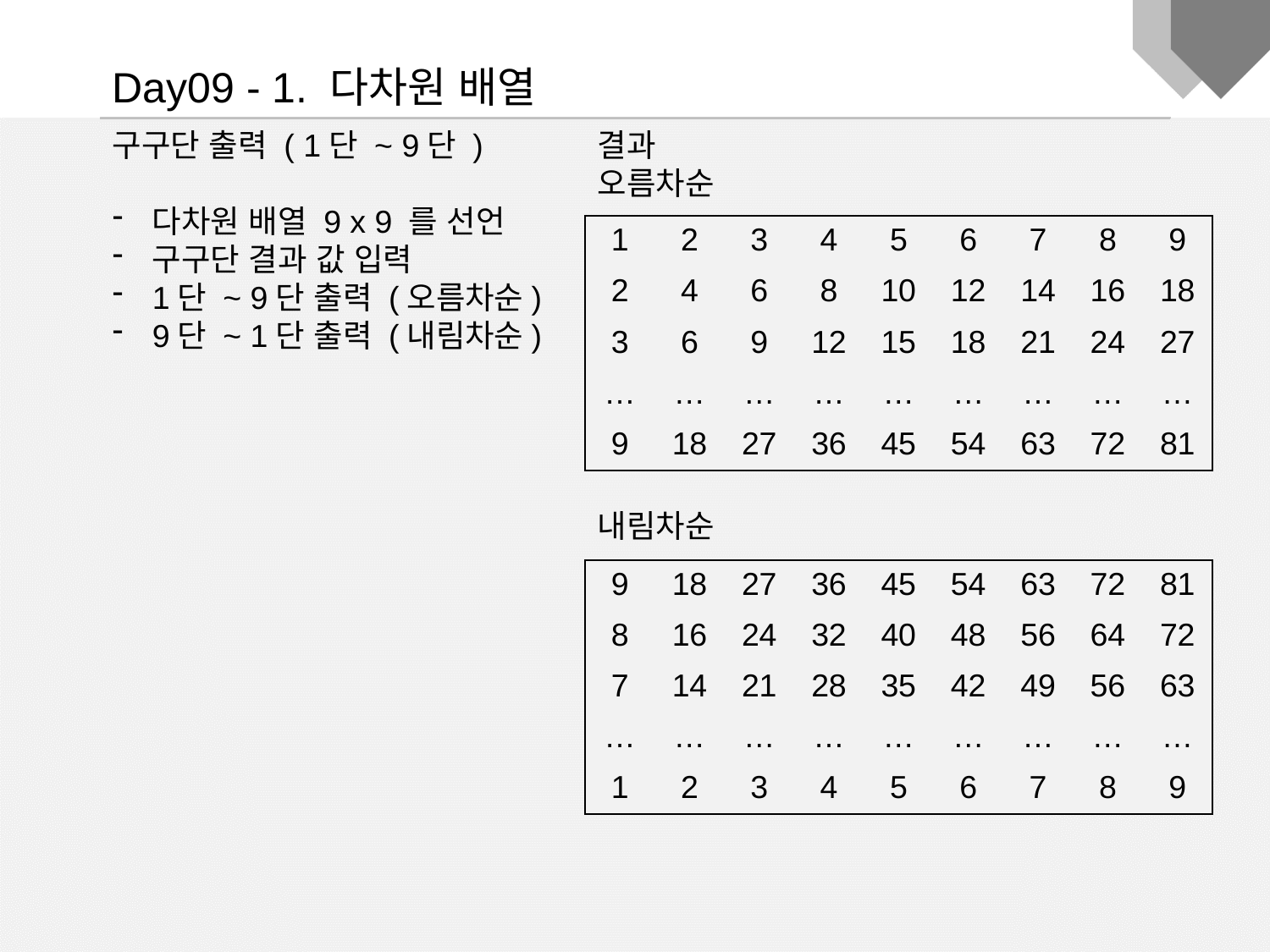

Day09 - 1. 다차원 배열
구구단 출력 ( 1단 ~ 9단 )

다차원 배열 9 x 9 를 선언
구구단 결과 값 입력
1단 ~ 9단 출력 (오름차순)
9단 ~ 1단 출력 (내림차순)
결과
오름차순

내림차순
| 1 | 2 | 3 | 4 | 5 | 6 | 7 | 8 | 9 |
| --- | --- | --- | --- | --- | --- | --- | --- | --- |
| 2 | 4 | 6 | 8 | 10 | 12 | 14 | 16 | 18 |
| 3 | 6 | 9 | 12 | 15 | 18 | 21 | 24 | 27 |
| … | … | … | … | … | … | … | … | … |
| 9 | 18 | 27 | 36 | 45 | 54 | 63 | 72 | 81 |
| 9 | 18 | 27 | 36 | 45 | 54 | 63 | 72 | 81 |
| --- | --- | --- | --- | --- | --- | --- | --- | --- |
| 8 | 16 | 24 | 32 | 40 | 48 | 56 | 64 | 72 |
| 7 | 14 | 21 | 28 | 35 | 42 | 49 | 56 | 63 |
| … | … | … | … | … | … | … | … | … |
| 1 | 2 | 3 | 4 | 5 | 6 | 7 | 8 | 9 |